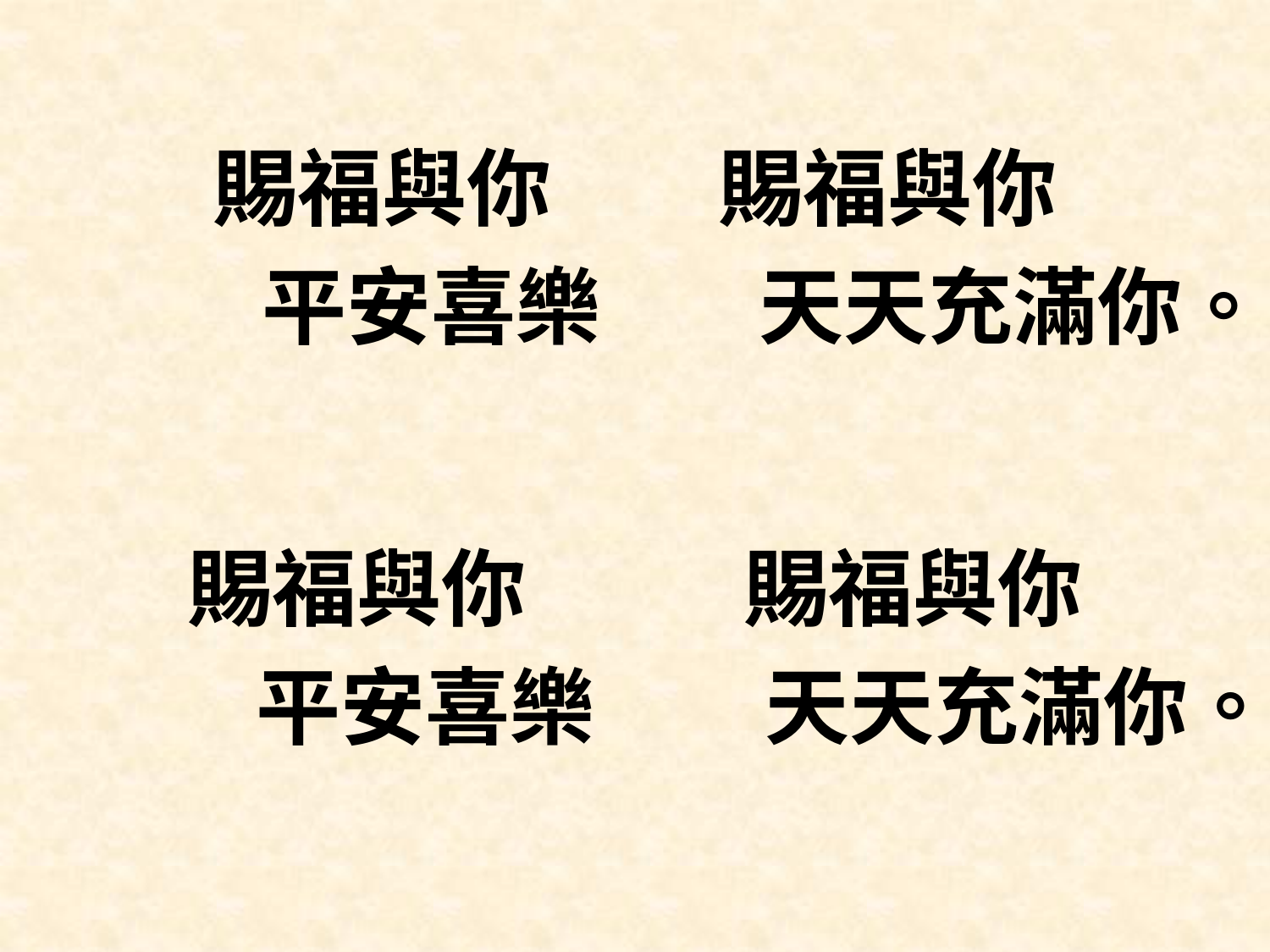

賜福與你	    賜福與你
        平安喜樂	      天天充滿你。

賜福與你		賜福與你
        平安喜樂		天天充滿你。